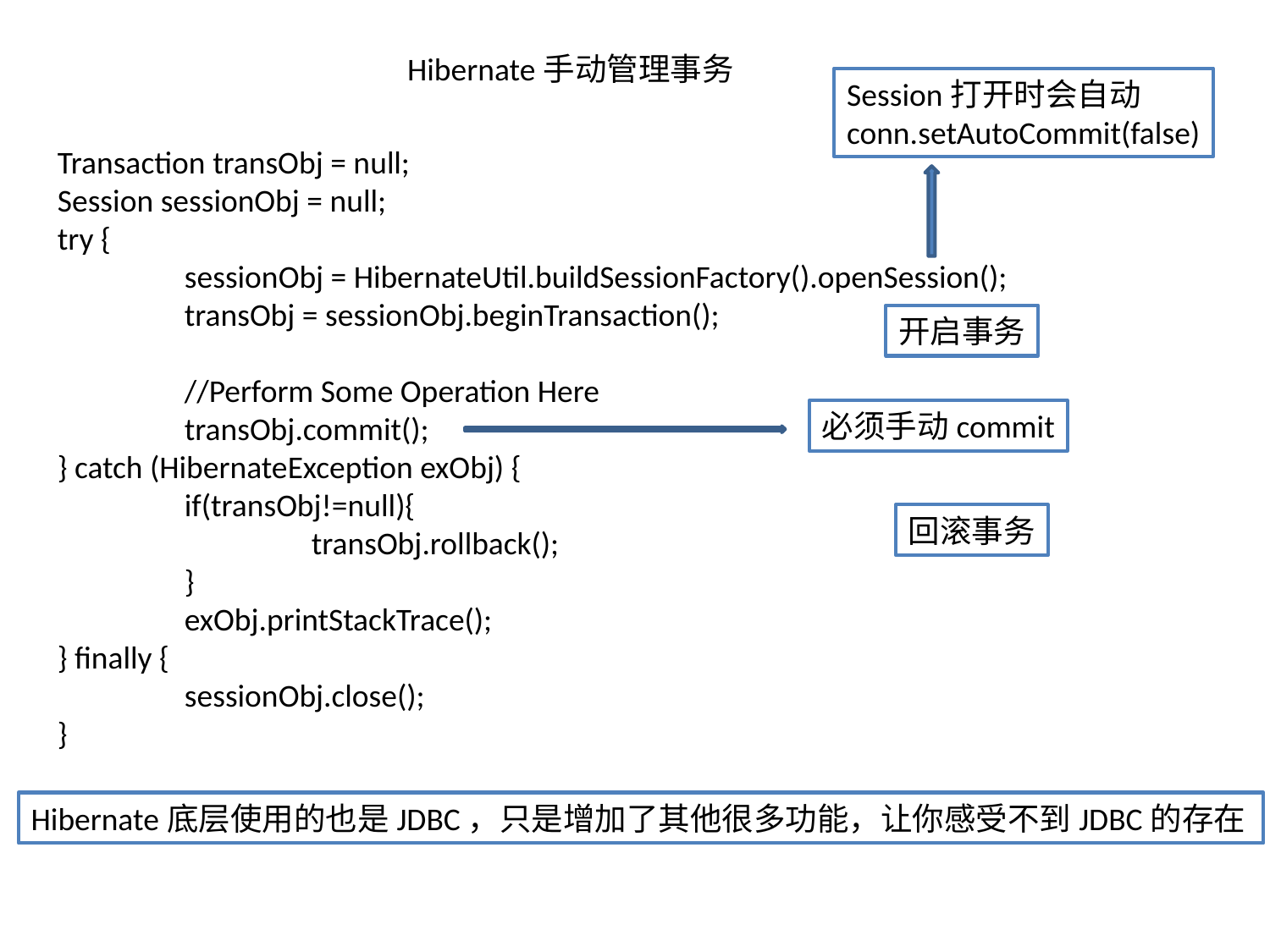

Hibernate手动管理事务
Session打开时会自动
conn.setAutoCommit(false)
Transaction transObj = null;
Session sessionObj = null;
try {
	sessionObj = HibernateUtil.buildSessionFactory().openSession();
	transObj = sessionObj.beginTransaction();

	//Perform Some Operation Here
	transObj.commit();
} catch (HibernateException exObj) {
	if(transObj!=null){
		transObj.rollback();
	}
	exObj.printStackTrace();
} finally {
	sessionObj.close();
}

开启事务
必须手动commit

回滚事务
Hibernate底层使用的也是JDBC，只是增加了其他很多功能，让你感受不到JDBC的存在